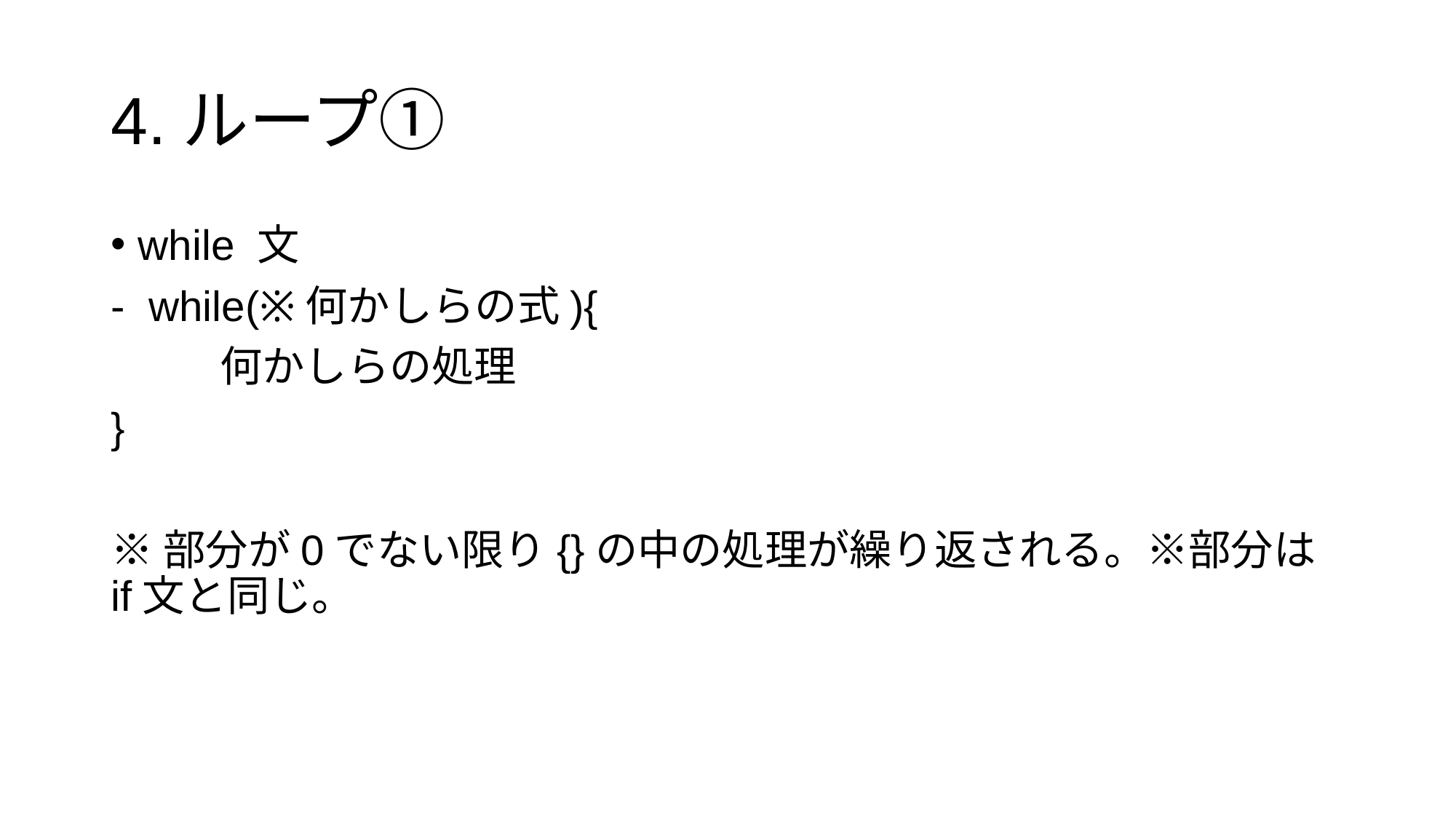

# 4.ループ①
while 文
-  while(※何かしらの式){
	何かしらの処理
}

※部分が0でない限り{}の中の処理が繰り返される。※部分はif文と同じ。